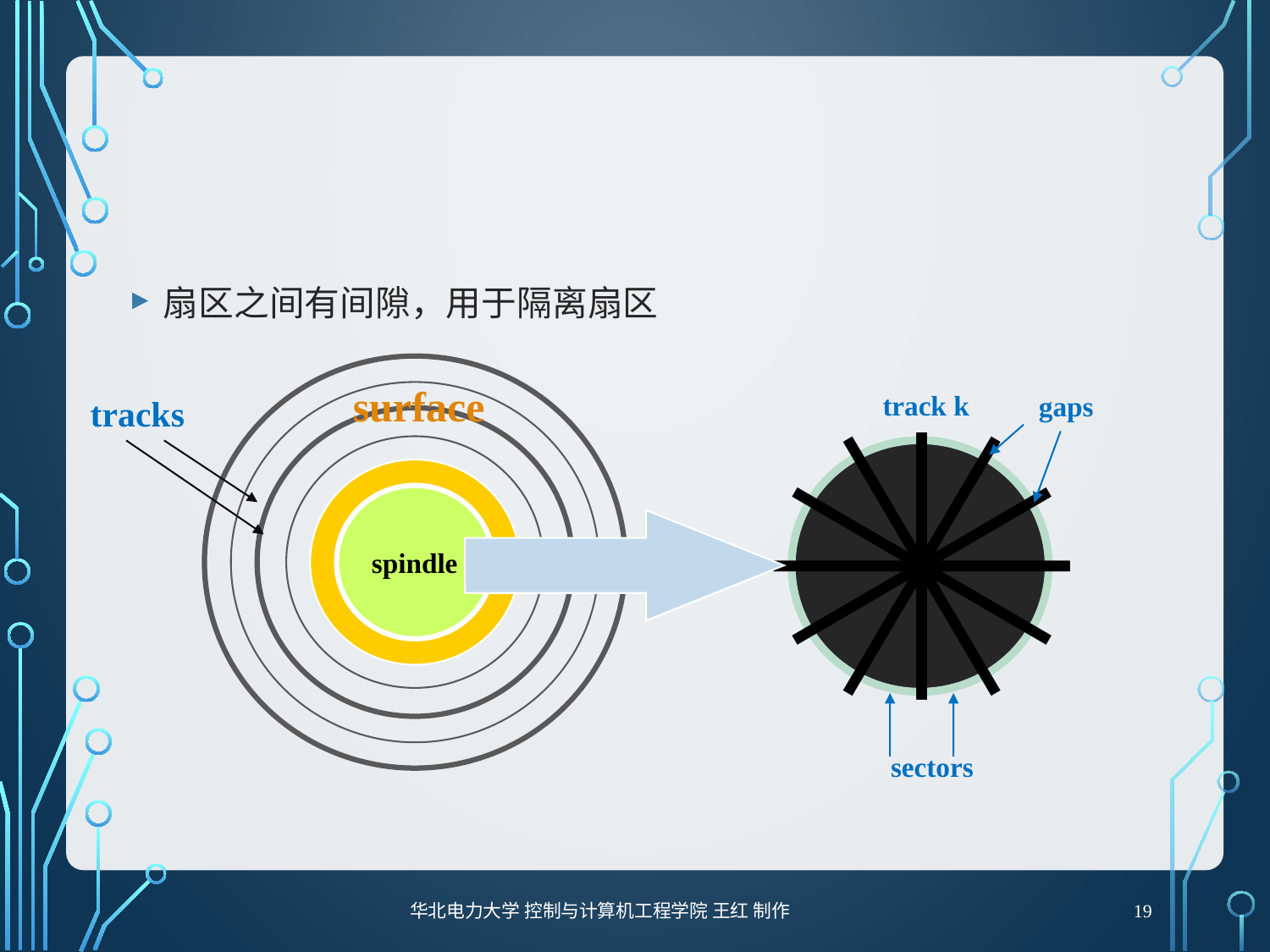

#
扇区之间有间隙，用于隔离扇区

surface
track k

gaps
tracks

spindle

sectors
19
华北电力大学 控制与计算机工程学院 王红 制作